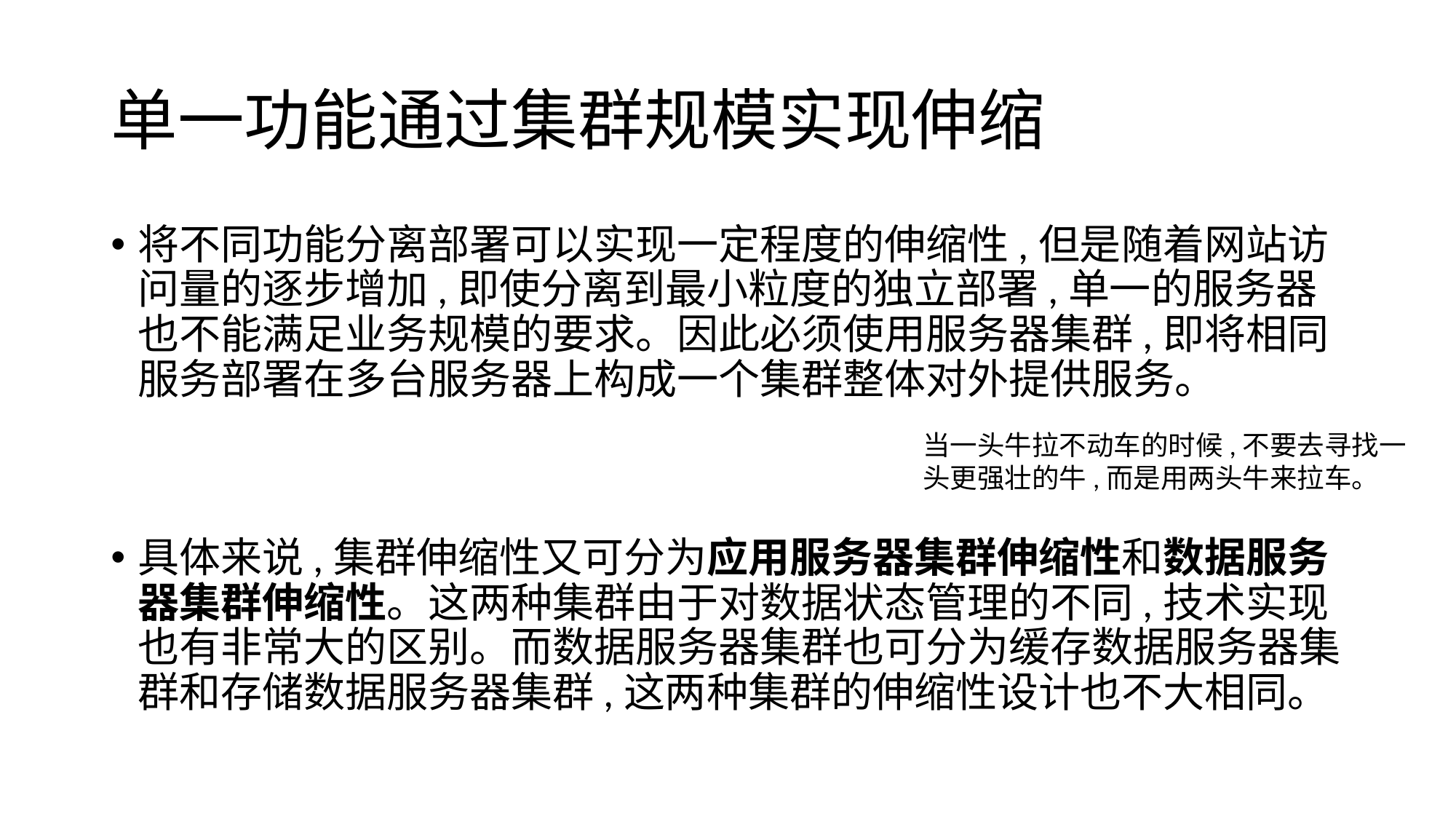

# 单一功能通过集群规模实现伸缩
将不同功能分离部署可以实现一定程度的伸缩性,但是随着网站访问量的逐步增加,即使分离到最小粒度的独立部署,单一的服务器也不能满足业务规模的要求。因此必须使用服务器集群,即将相同服务部署在多台服务器上构成一个集群整体对外提供服务。

具体来说,集群伸缩性又可分为应用服务器集群伸缩性和数据服务器集群伸缩性。这两种集群由于对数据状态管理的不同,技术实现也有非常大的区别。而数据服务器集群也可分为缓存数据服务器集群和存储数据服务器集群,这两种集群的伸缩性设计也不大相同。

当一头牛拉不动车的时候,不要去寻找一头更强壮的牛,而是用两头牛来拉车。